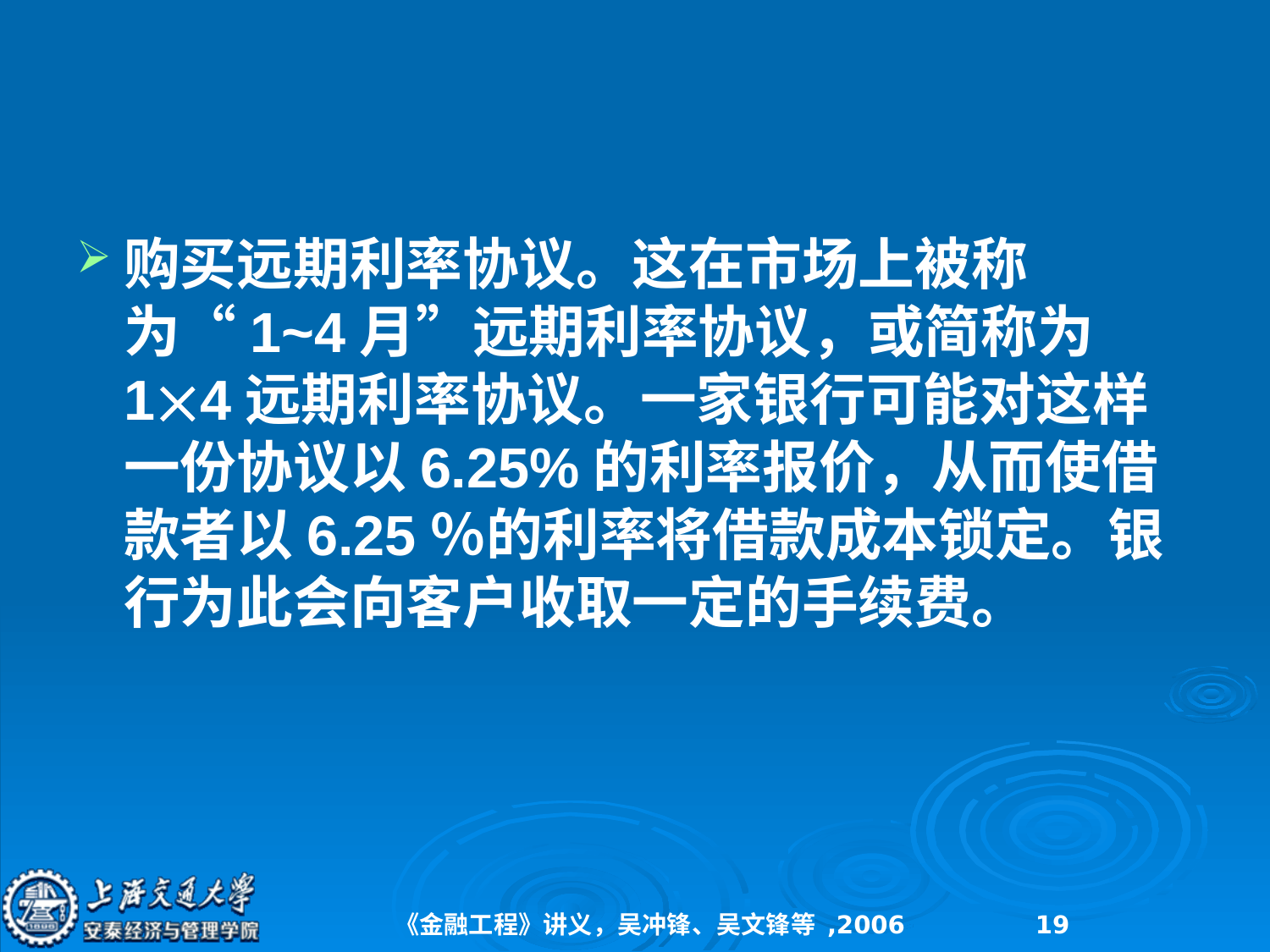

#
购买远期利率协议。这在市场上被称为“1~4月”远期利率协议，或简称为1×4远期利率协议。一家银行可能对这样一份协议以6.25%的利率报价，从而使借款者以6.25％的利率将借款成本锁定。银行为此会向客户收取一定的手续费。